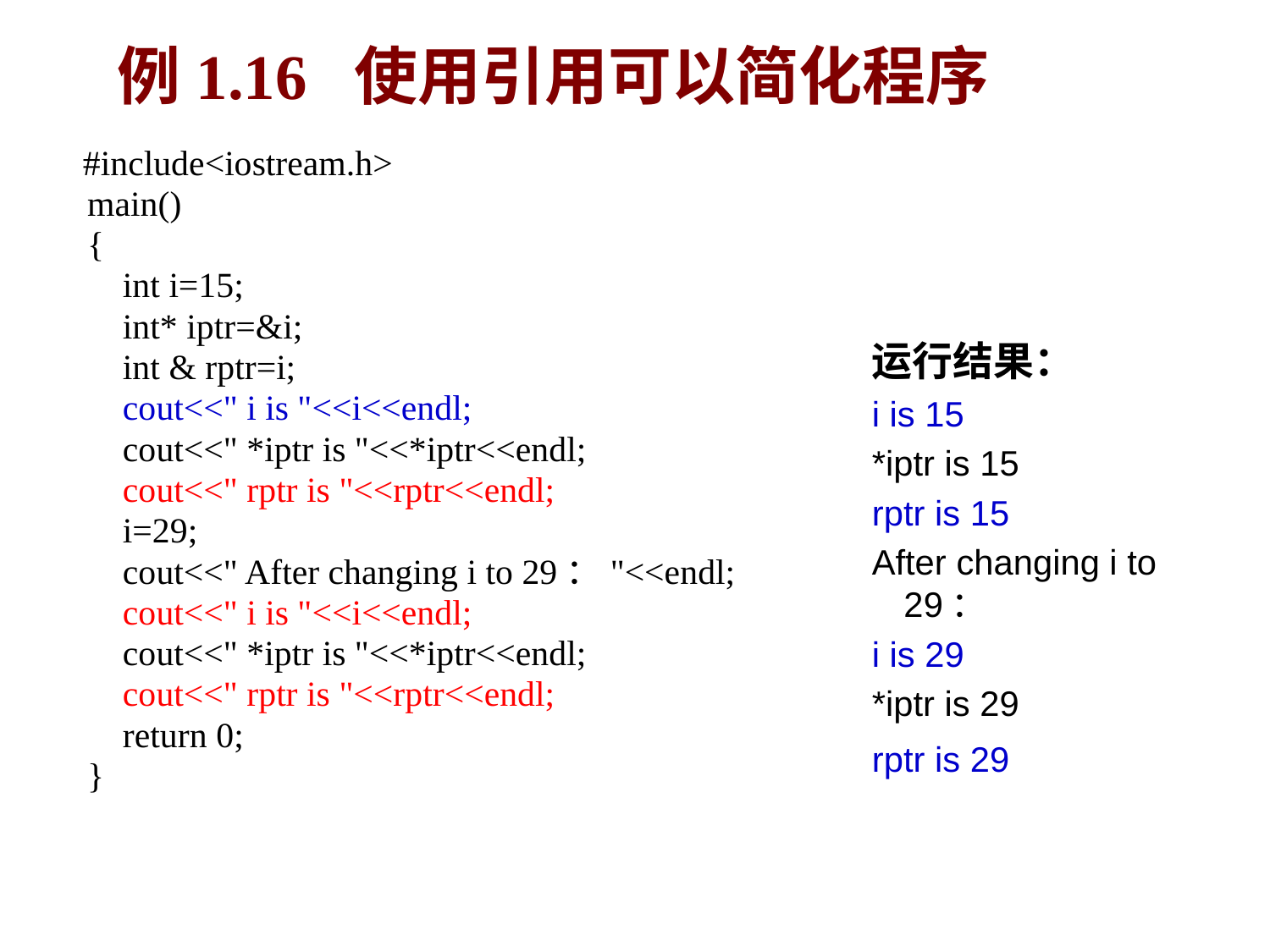

例1.16  使用引用可以简化程序
    #include<iostream.h>
	main()
	{
	    int i=15;
	    int* iptr=&i;
	    int & rptr=i;
	    cout<<" i is "<<i<<endl;
	    cout<<" *iptr is "<<*iptr<<endl;
	    cout<<" rptr is "<<rptr<<endl;
	    i=29;
	    cout<<" After changing i to 29："<<endl;
	    cout<<" i is "<<i<<endl;
	    cout<<" *iptr is "<<*iptr<<endl;
	    cout<<" rptr is "<<rptr<<endl;
	    return 0;
	}
运行结果：
i is 15
*iptr is 15
rptr is 15
After changing i to 29：
i is 29
*iptr is 29
rptr is 29